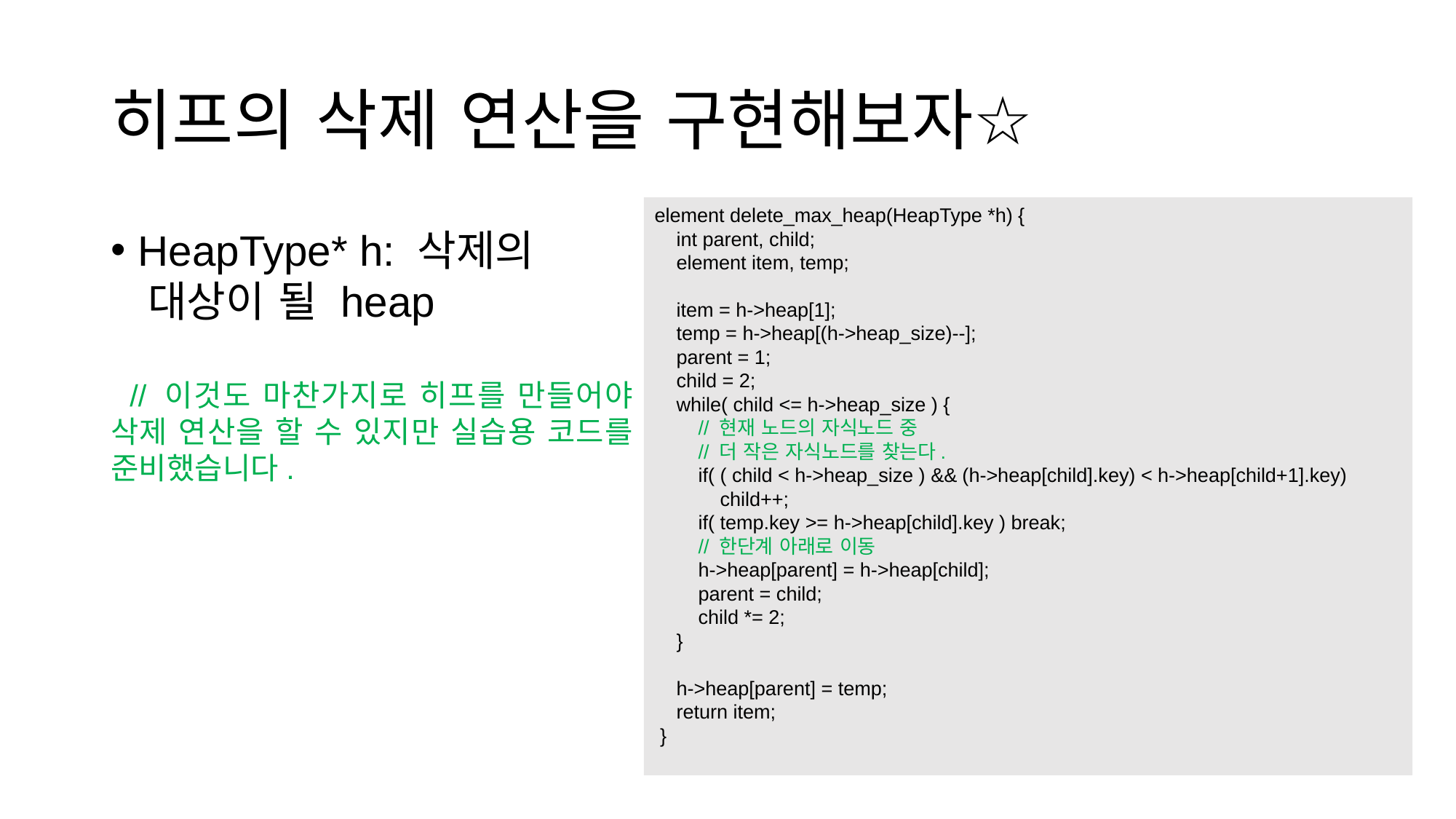

히프의 삭제 연산을 구현해보자☆
element delete_max_heap(HeapType *h) ​{ ​
    int parent, child; ​
    element item, temp;​

    item = h->heap[1];​
    temp = h->heap[(h->heap_size)--];​
    parent = 1;	​
    child = 2;​
    while( child <= h->heap_size ) {​
        // 현재 노드의 자식노드 중
        // 더 작은 자식노드를 찾는다.​
        if( ( child < h->heap_size ) && ​(h->heap[child].key) < h->heap[child+1].key)​
            child++;​
        if( temp.key >= h->heap[child].key ) break;​
        // 한단계 아래로 이동​
        h->heap[parent] = h->heap[child];​
        parent = child;​
        child *= 2;​
    }​

    h->heap[parent] = temp;​
    return item;​
 }​
HeapType* h: 삭제의
  대상이 될 heap

  // 이것도 마찬가지로 히프를 만들어야 삭제 연산을 할 수 있지만 실습용 코드를 준비했습니다.